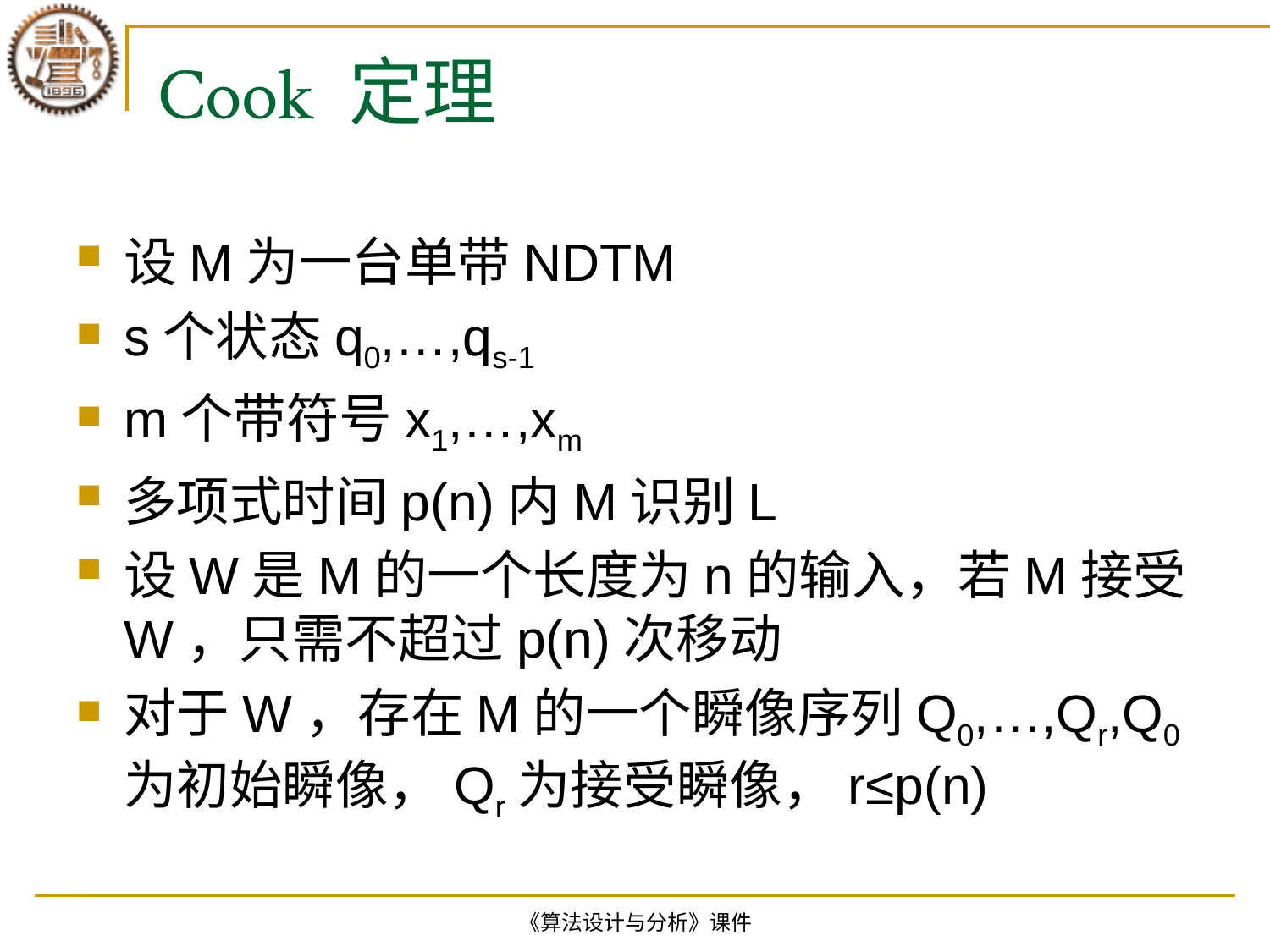

# Cook 定理
设M为一台单带NDTM
s个状态q0,…,qs-1
m个带符号x1,…,xm
多项式时间p(n)内M识别L
设W是M的一个长度为n的输入，若M接受W，只需不超过p(n)次移动
对于W，存在M的一个瞬像序列Q0,…,Qr,Q0为初始瞬像，Qr为接受瞬像，r≤p(n)

《算法设计与分析》课件
39